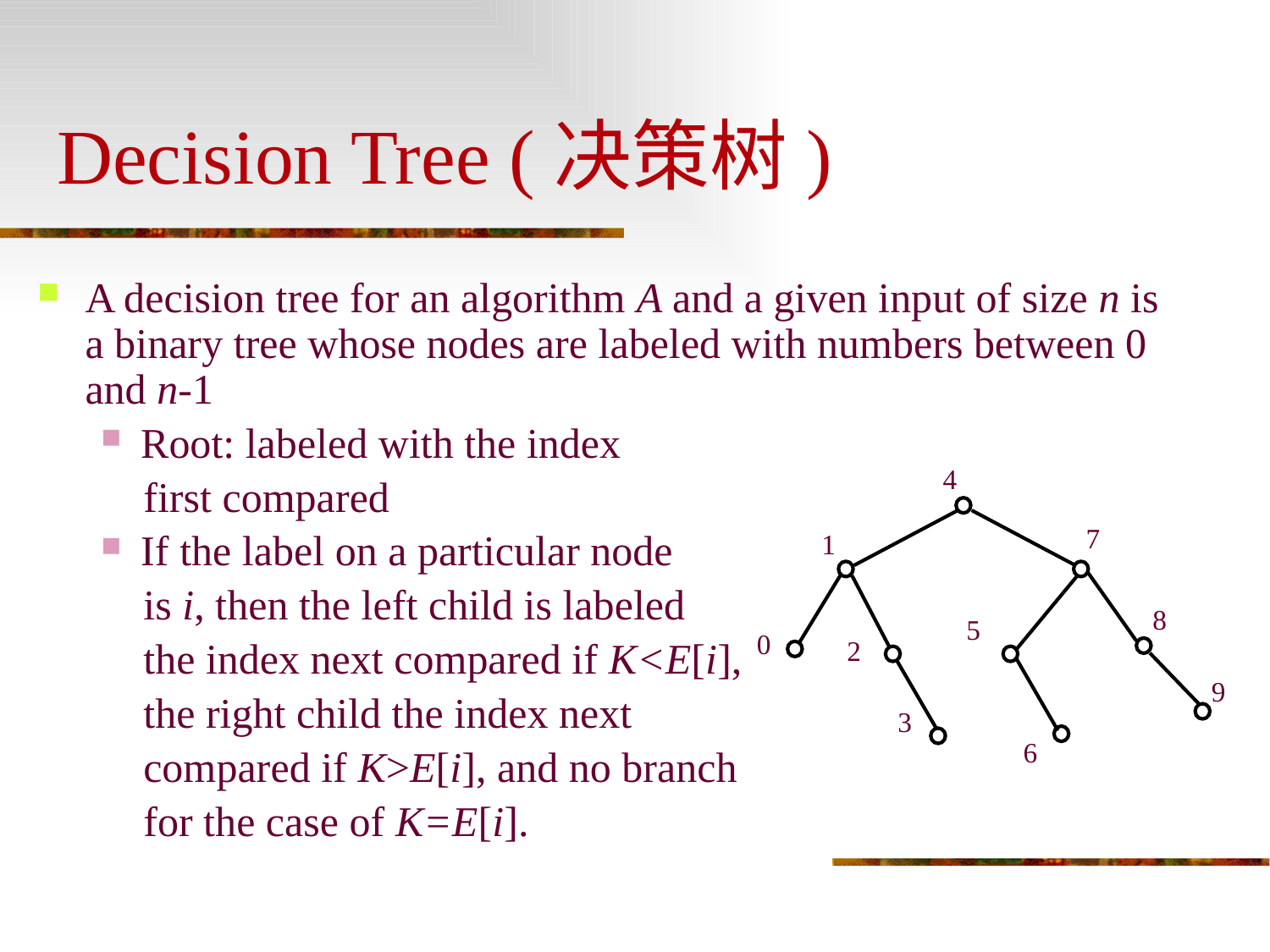

# Decision Tree (决策树)
A decision tree for an algorithm A and a given input of size n is a binary tree whose nodes are labeled with numbers between 0 and n-1
Root: labeled with the index
    first compared
If the label on a particular node
    is i, then the left child is labeled
    the index next compared if K<E[i],
    the right child the index next
    compared if K>E[i], and no branch
    for the case of K=E[i].

4

7
1

8
5
0
2

9
3

6